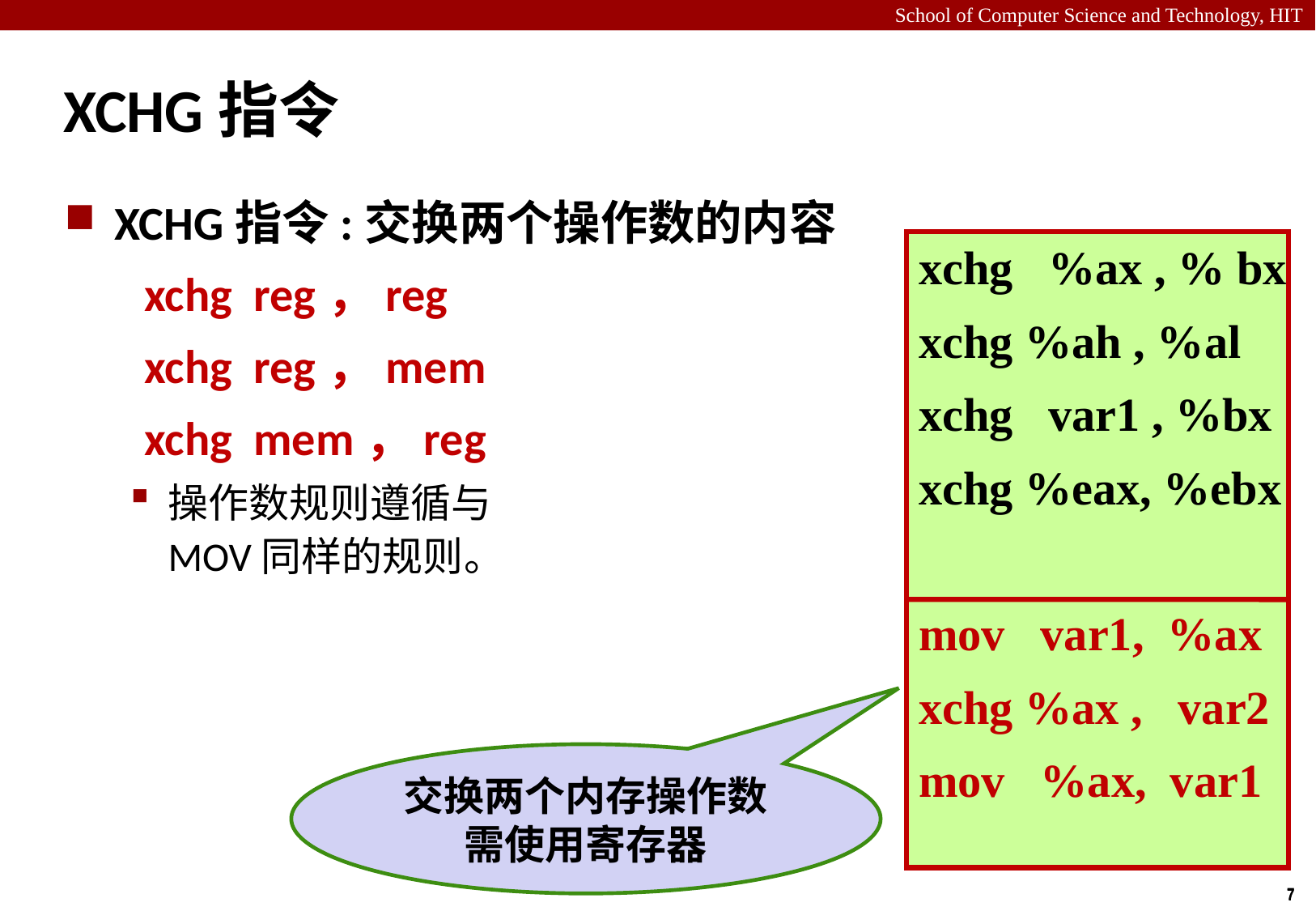

# XCHG指令
XCHG指令:交换两个操作数的内容
       xchg  reg，reg
       xchg  reg，mem
       xchg  mem，reg
操作数规则遵循与
MOV同样的规则。

xchg   %ax , % bx
xchg %ah , %al
xchg   var1 , %bx
xchg %eax, %ebx

mov   var1,  %ax
xchg %ax ,   var2
mov   %ax,  var1

交换两个内存操作数需使用寄存器